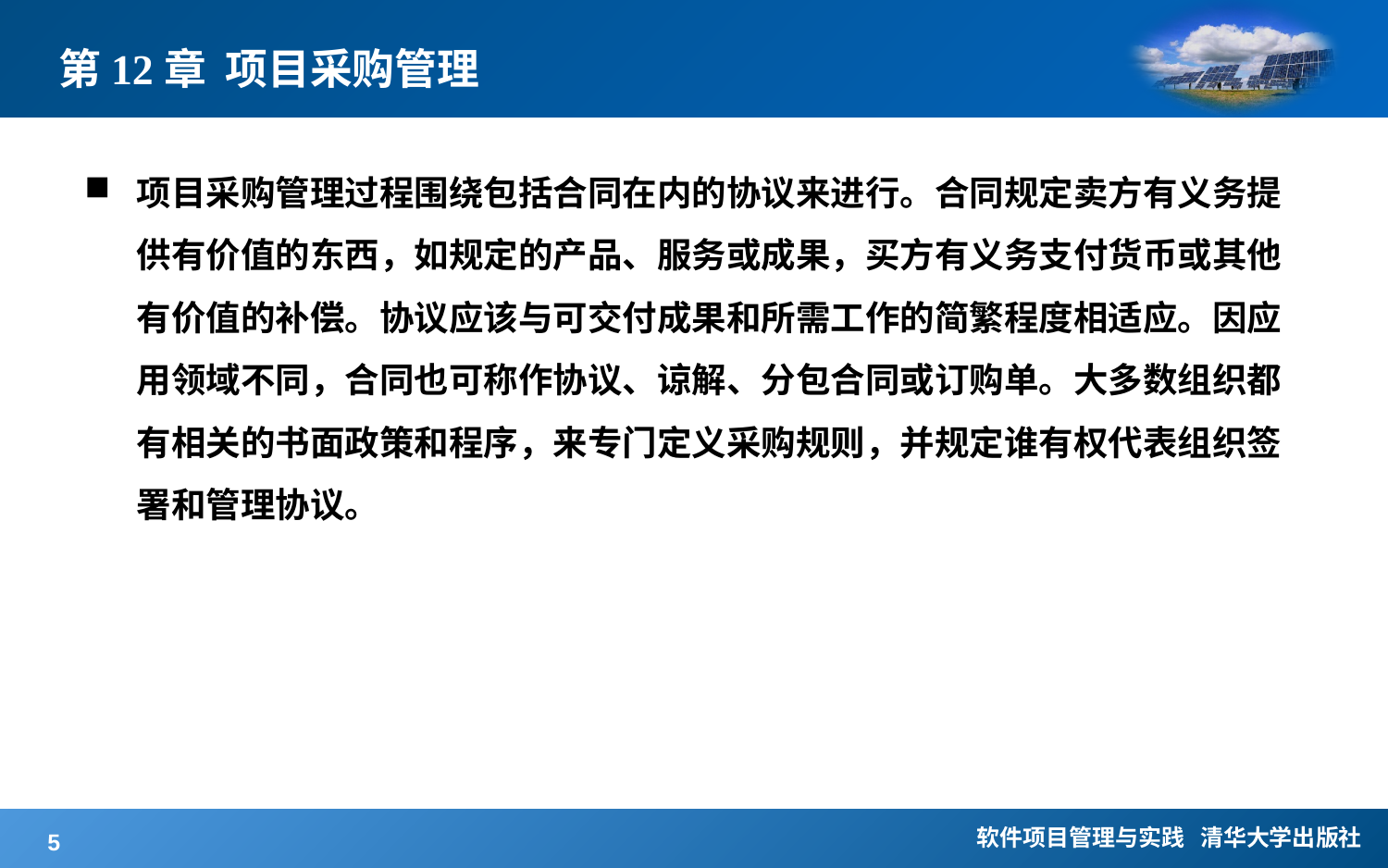

# 第12章  项目采购管理
项目采购管理过程围绕包括合同在内的协议来进行。合同规定卖方有义务提供有价值的东西，如规定的产品、服务或成果，买方有义务支付货币或其他有价值的补偿。协议应该与可交付成果和所需工作的简繁程度相适应。因应用领域不同，合同也可称作协议、谅解、分包合同或订购单。大多数组织都有相关的书面政策和程序，来专门定义采购规则，并规定谁有权代表组织签署和管理协议。